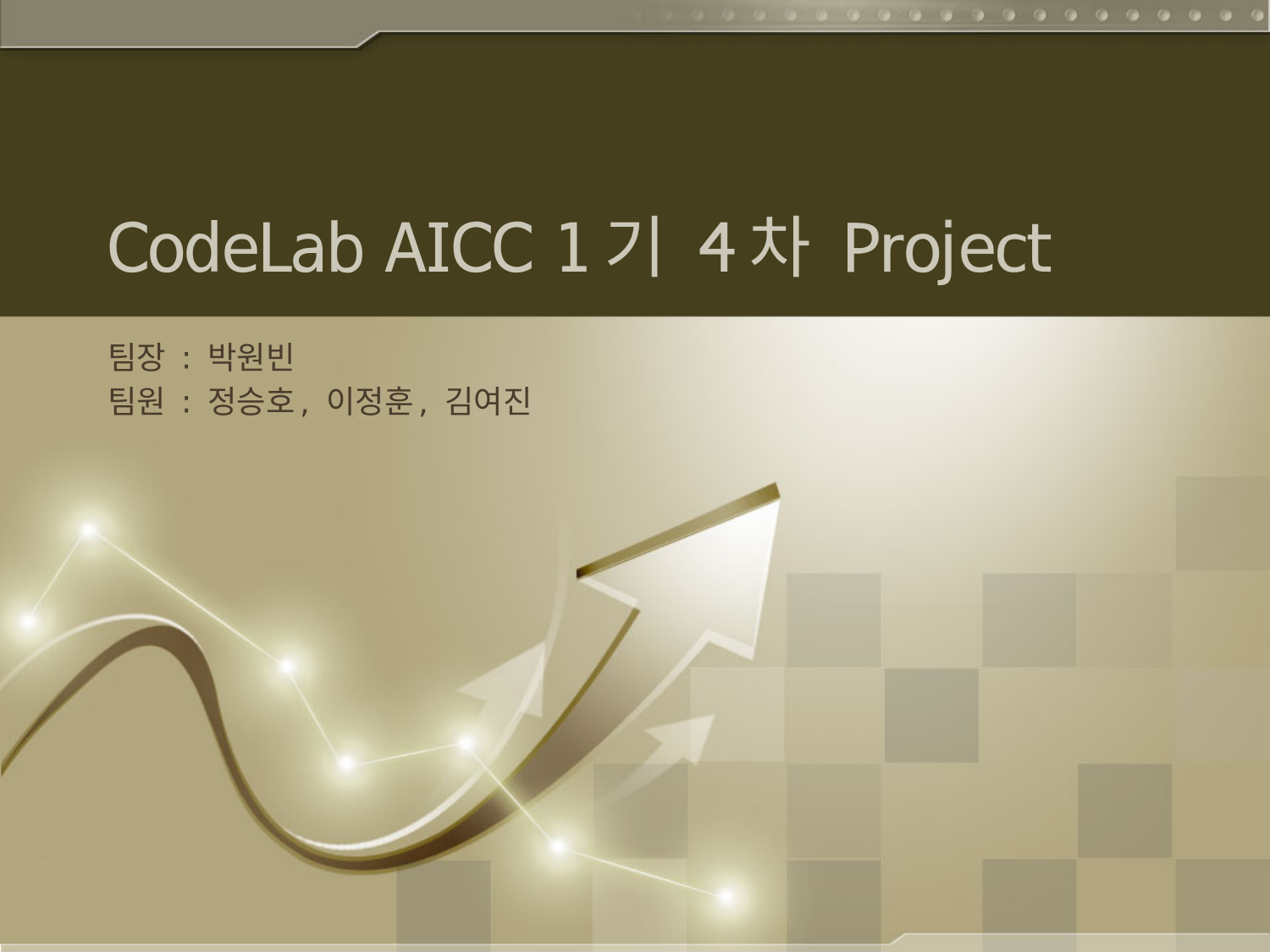

# CodeLab AICC 1기 4차 Project
팀장 : 박원빈
팀원 : 정승호, 이정훈, 김여진